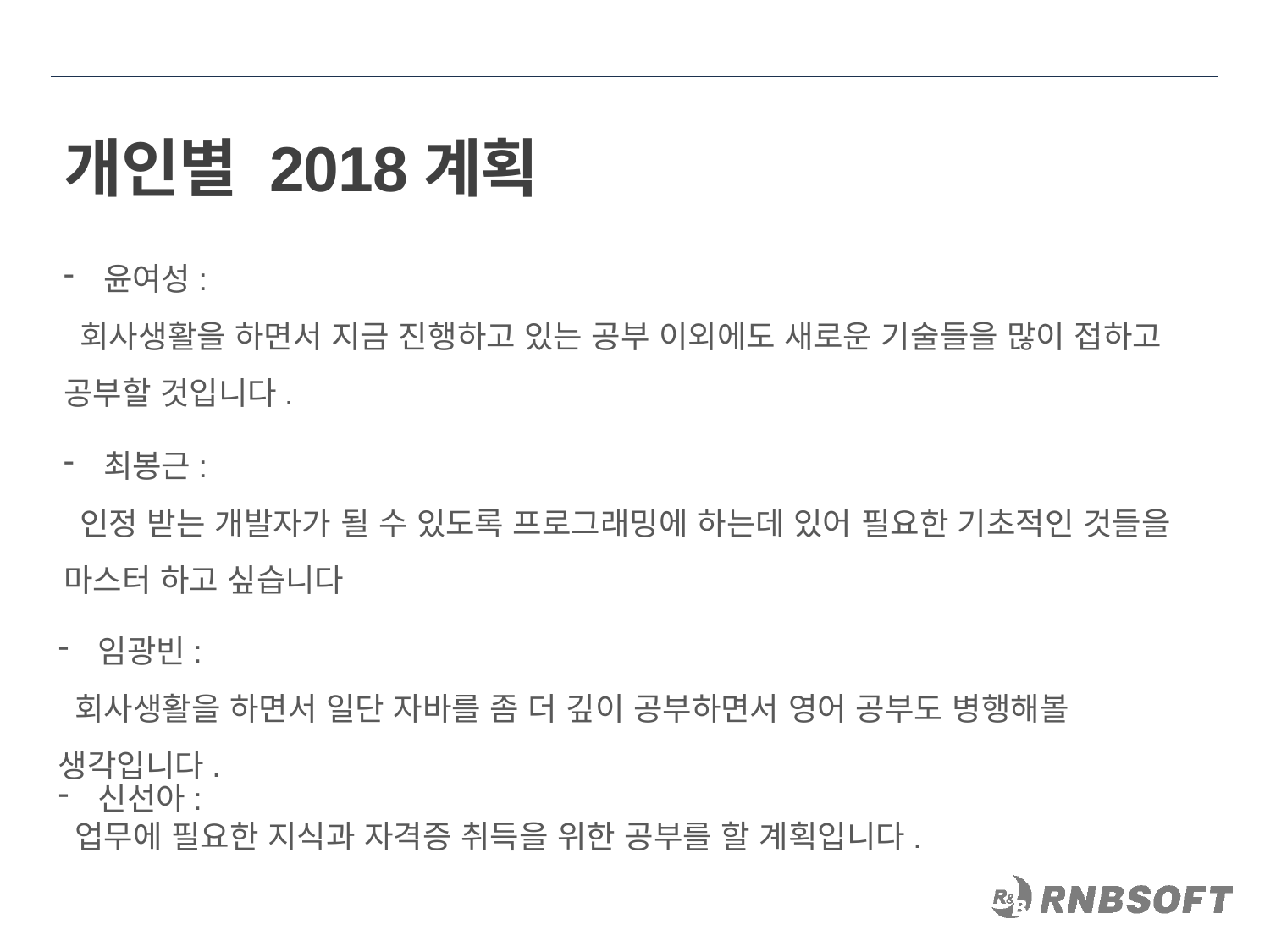

# 개인별 2018계획
윤여성:
 회사생활을 하면서 지금 진행하고 있는 공부 이외에도 새로운 기술들을 많이 접하고 공부할 것입니다.

최봉근:
 인정 받는 개발자가 될 수 있도록 프로그래밍에 하는데 있어 필요한 기초적인 것들을 마스터 하고 싶습니다
임광빈:
 회사생활을 하면서 일단 자바를 좀 더 깊이 공부하면서 영어 공부도 병행해볼 생각입니다.
신선아:
 업무에 필요한 지식과 자격증 취득을 위한 공부를 할 계획입니다.